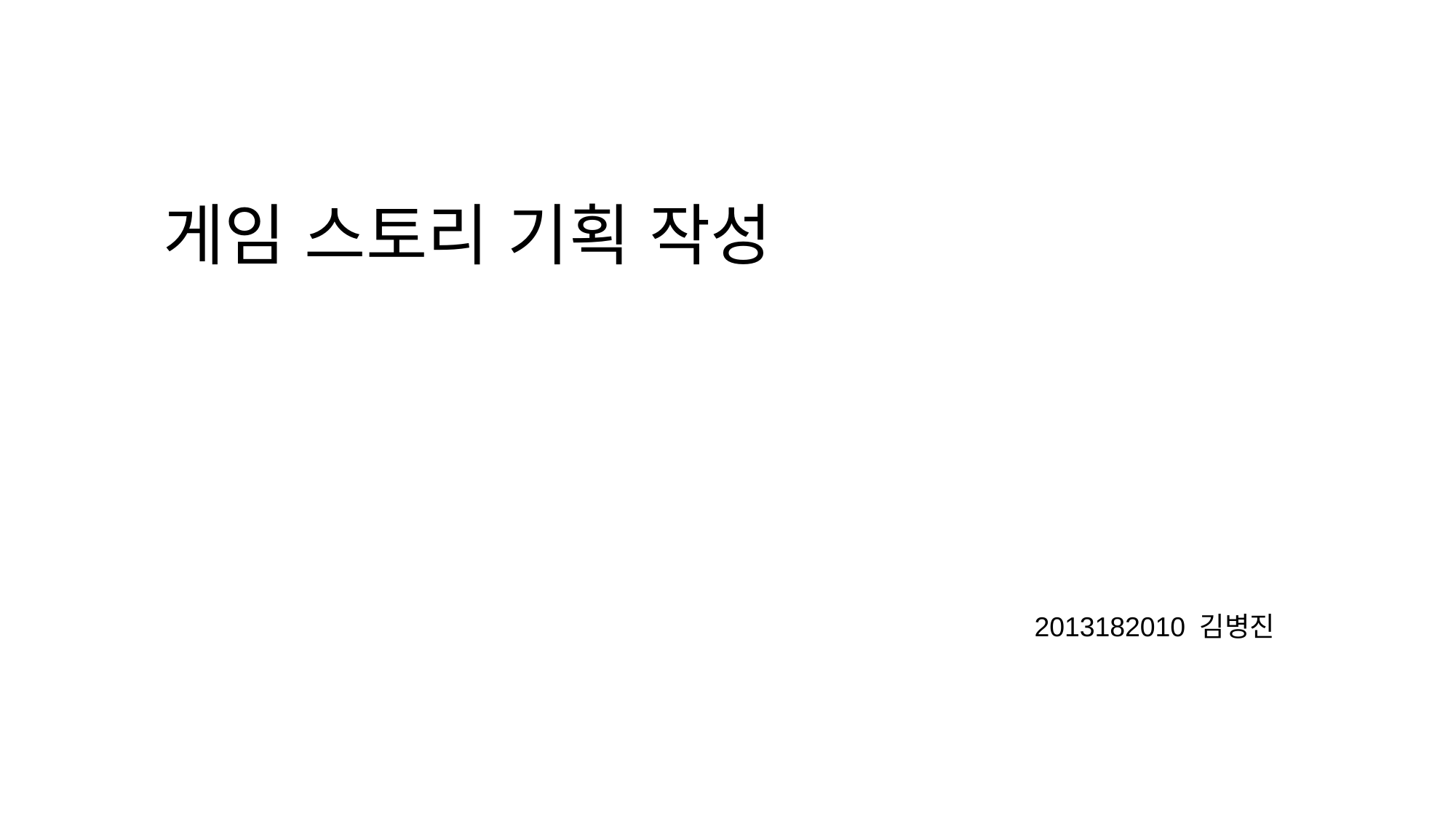

# 게임 스토리 기획 작성
2013182010 김병진